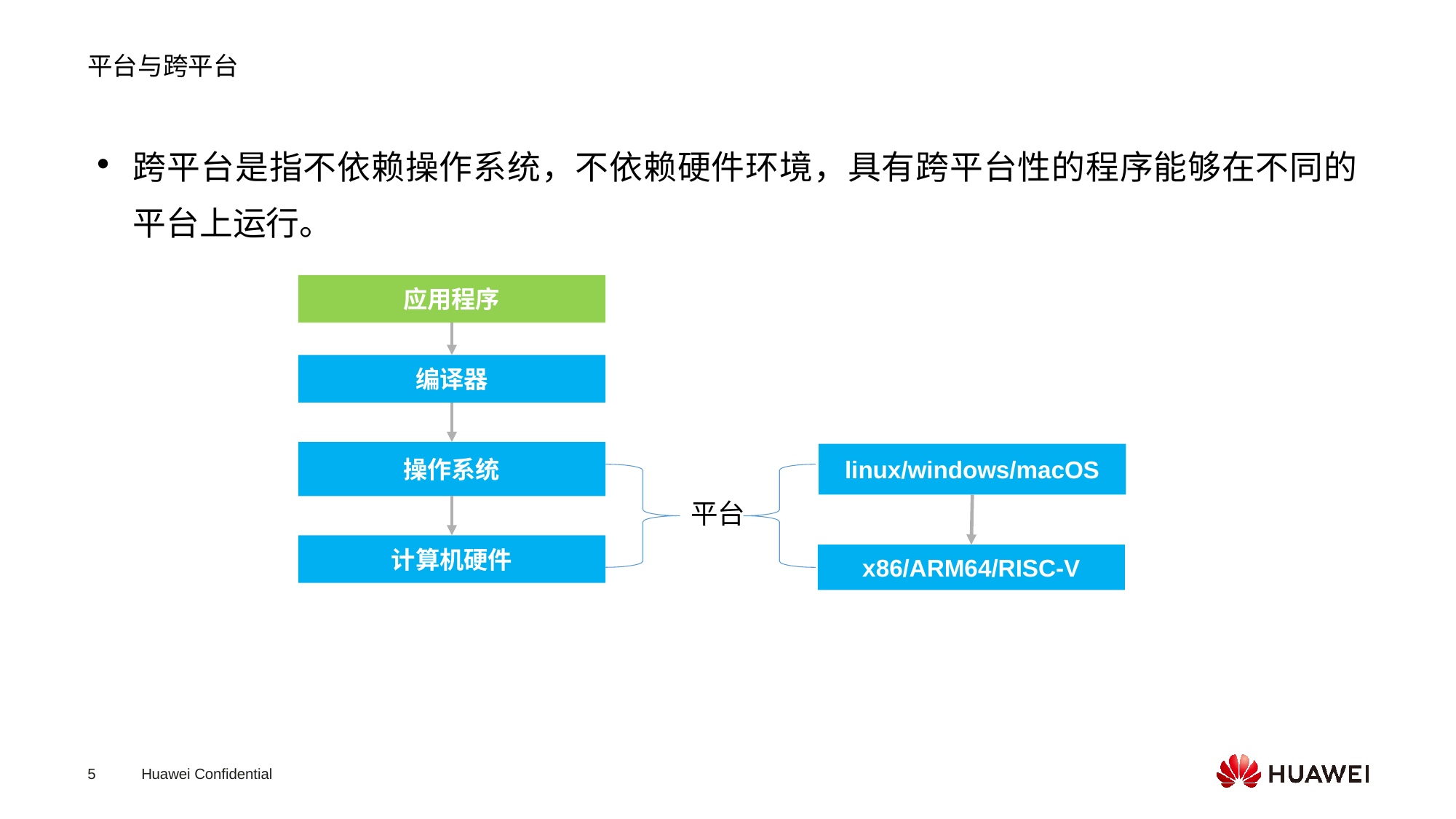

# 平台与跨平台
跨平台是指不依赖操作系统，不依赖硬件环境，具有跨平台性的程序能够在不同的平台上运行。

应用程序
编译器
操作系统
linux/windows/macOS

平台
计算机硬件
x86/ARM64/RISC-V